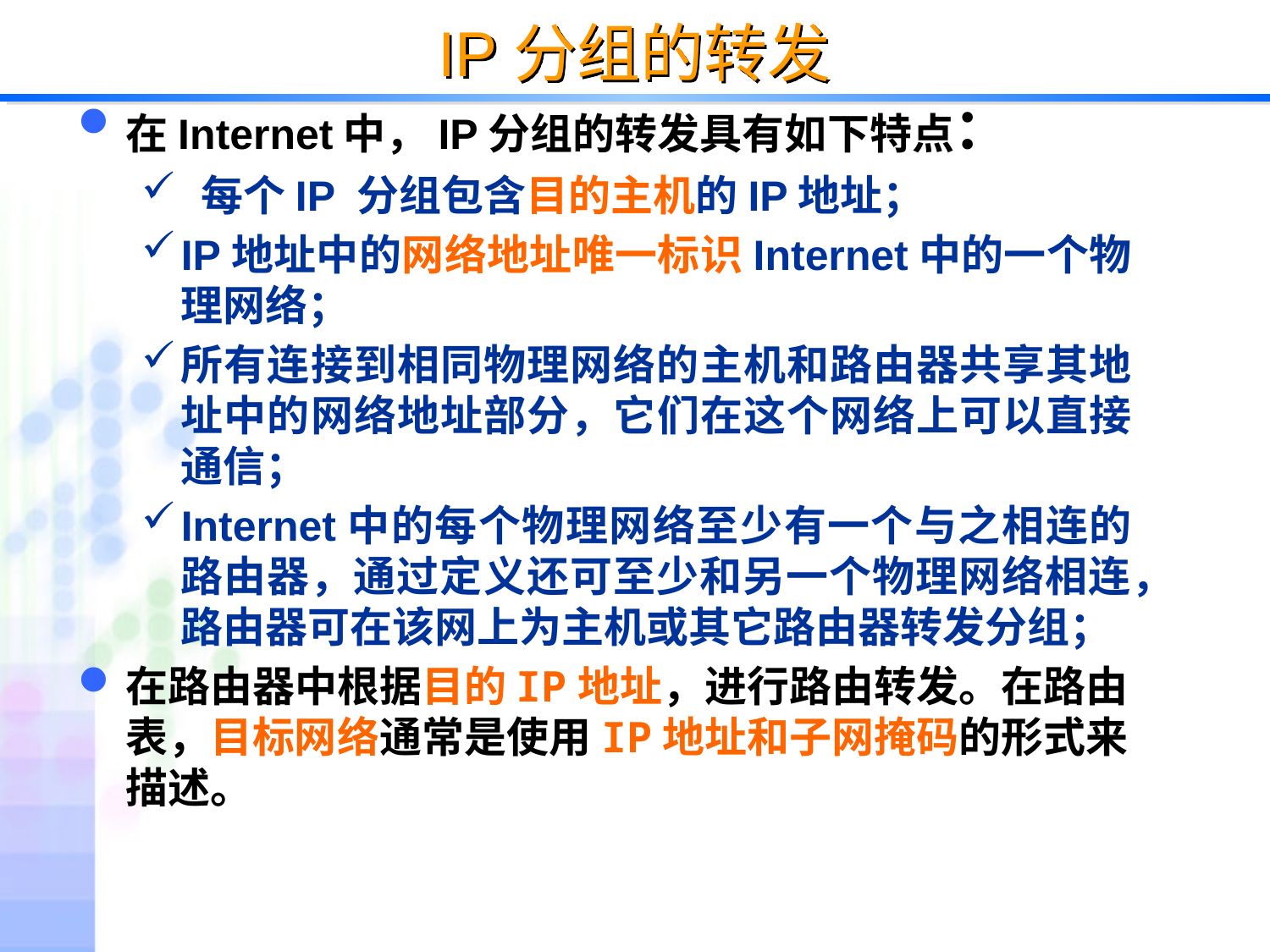

# IP分组的转发
在Internet中，IP分组的转发具有如下特点：
 每个IP 分组包含目的主机的IP地址；
IP地址中的网络地址唯一标识Internet中的一个物理网络；
所有连接到相同物理网络的主机和路由器共享其地址中的网络地址部分，它们在这个网络上可以直接通信；
Internet中的每个物理网络至少有一个与之相连的路由器，通过定义还可至少和另一个物理网络相连，路由器可在该网上为主机或其它路由器转发分组；
在路由器中根据目的IP地址，进行路由转发。在路由表，目标网络通常是使用IP地址和子网掩码的形式来描述。